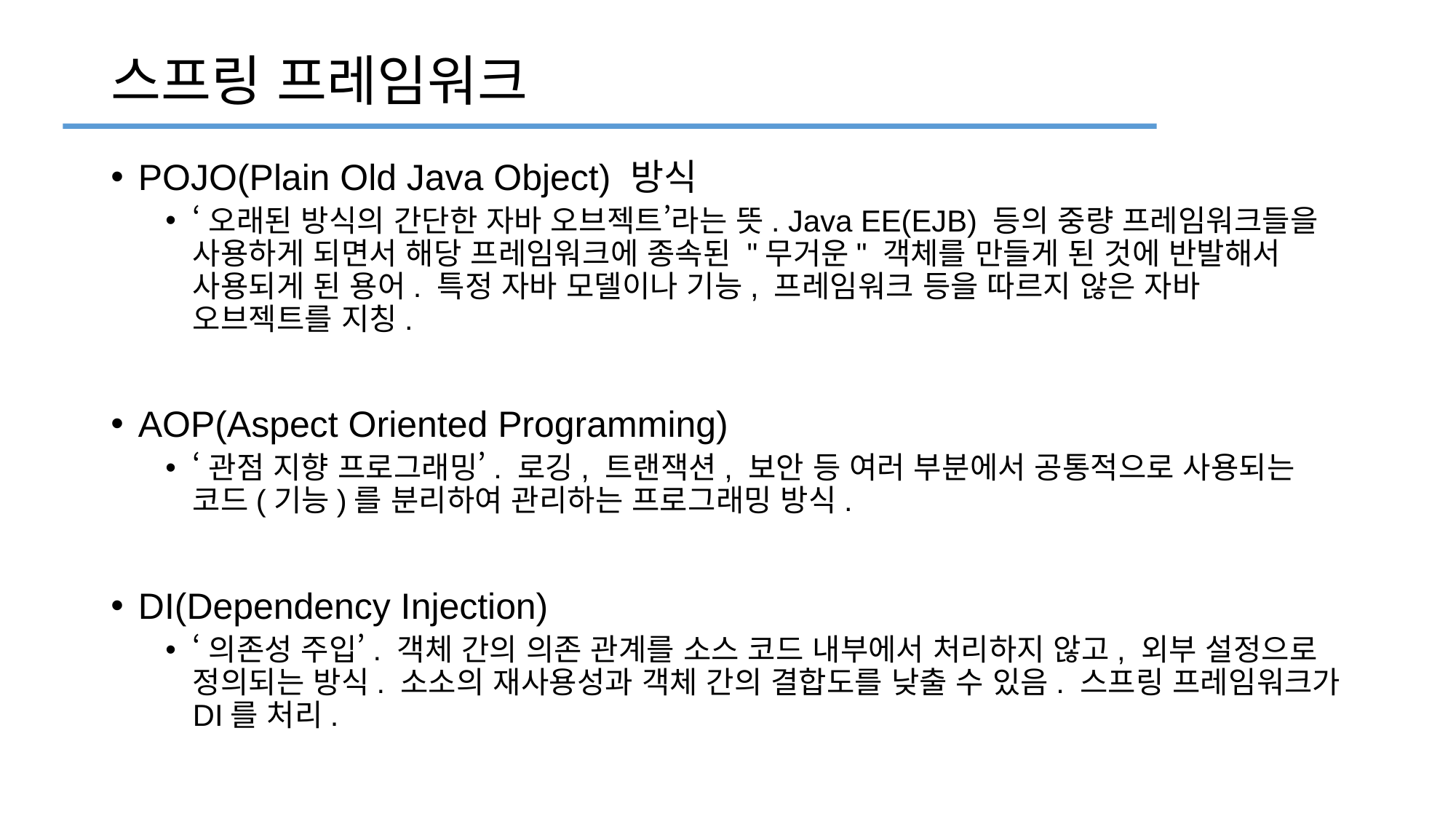

# 스프링 프레임워크
POJO(Plain Old Java Object) 방식
‘오래된 방식의 간단한 자바 오브젝트’라는 뜻. Java EE(EJB) 등의 중량 프레임워크들을 사용하게 되면서 해당 프레임워크에 종속된 "무거운" 객체를 만들게 된 것에 반발해서 사용되게 된 용어. 특정 자바 모델이나 기능, 프레임워크 등을 따르지 않은 자바 오브젝트를 지칭.

AOP(Aspect Oriented Programming)
‘관점 지향 프로그래밍’. 로깅, 트랜잭션, 보안 등 여러 부분에서 공통적으로 사용되는 코드(기능)를 분리하여 관리하는 프로그래밍 방식.

DI(Dependency Injection)
‘의존성 주입’. 객체 간의 의존 관계를 소스 코드 내부에서 처리하지 않고, 외부 설정으로 정의되는 방식. 소소의 재사용성과 객체 간의 결합도를 낮출 수 있음. 스프링 프레임워크가 DI를 처리.